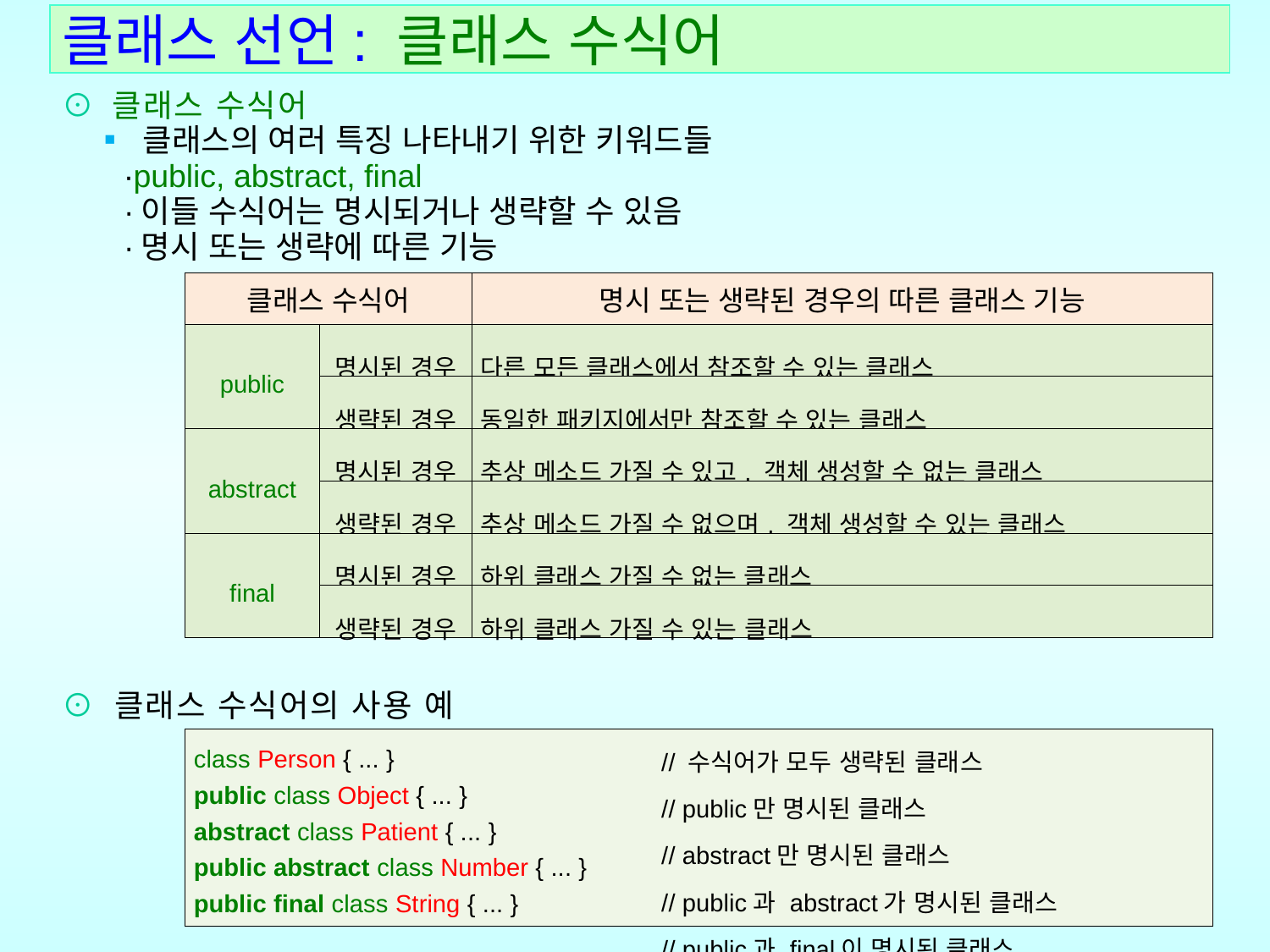

클래스 선언: 클래스 수식어
⊙ 클래스 수식어
   ▪ 클래스의 여러 특징 나타내기 위한 키워드들
       ∙public, abstract, final
       ∙이들 수식어는 명시되거나 생략할 수 있음
       ∙명시 또는 생략에 따른 기능

⊙ 클래스 수식어의 사용 예
| 클래스 수식어 |  | 명시 또는 생략된 경우의 따른 클래스 기능 |
| --- | --- | --- |
| public | 명시된 경우 | 다른 모든 클래스에서 참조할 수 있는 클래스 |
|  | 생략된 경우 | 동일한 패키지에서만 참조할 수 있는 클래스 |
| abstract | 명시된 경우 | 추상 메소드 가질 수 있고, 객체 생성할 수 없는 클래스 |
|  | 생략된 경우 | 추상 메소드 가질 수 없으며, 객체 생성할 수 있는 클래스 |
| final | 명시된 경우 | 하위 클래스 가질 수 없는 클래스 |
|  | 생략된 경우 | 하위 클래스 가질 수 있는 클래스 |

| class Person { ... } public class Object { ... } abstract class Patient { ... } public abstract class Number { ... } public final class String { ... } | // 수식어가 모두 생략된 클래스 // public만 명시된 클래스 // abstract만 명시된 클래스 // public과 abstract가 명시된 클래스 // public과 final이 명시된 클래스 |
| --- | --- |